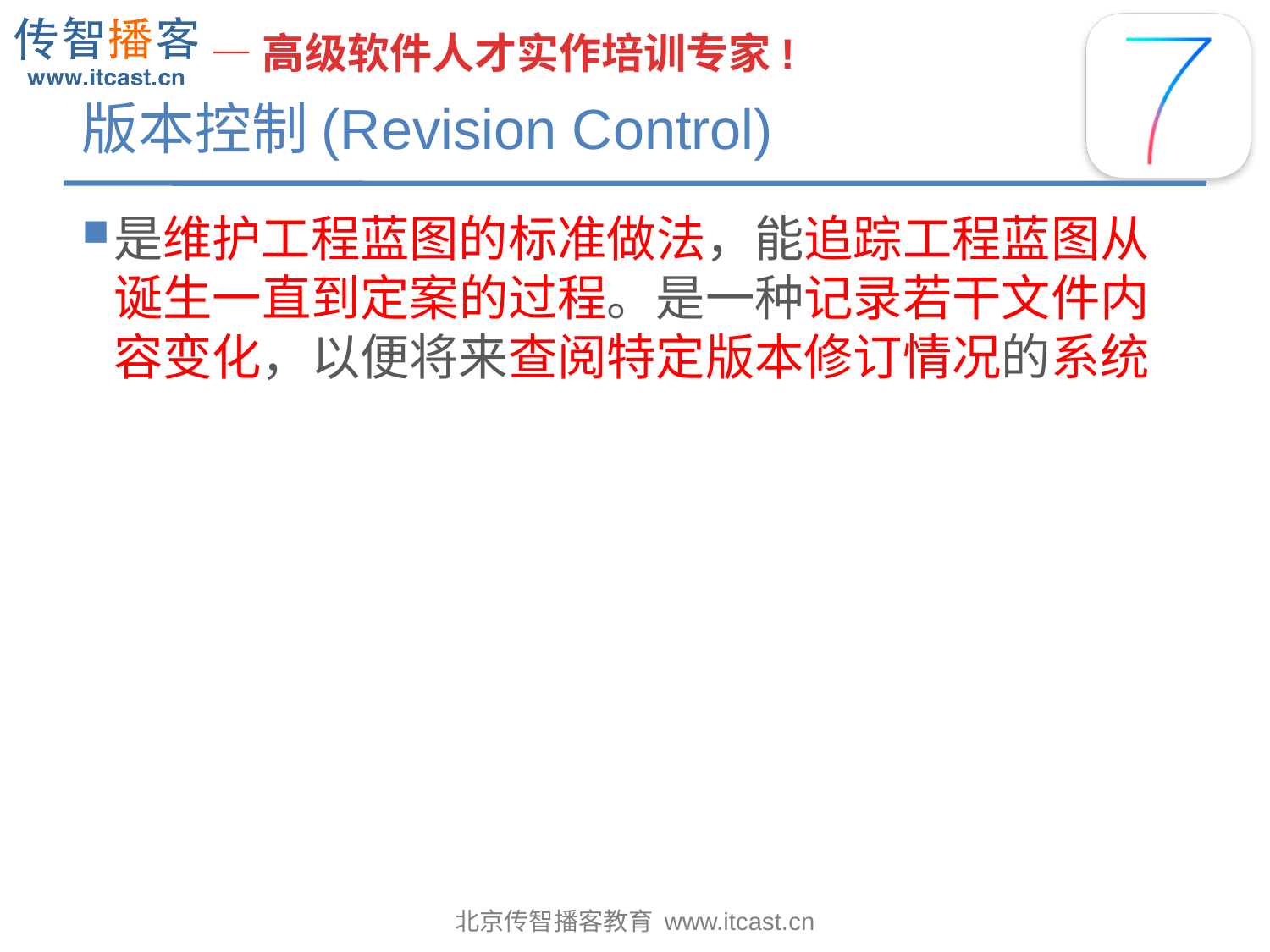

# 版本控制(Revision Control)
是维护工程蓝图的标准做法，能追踪工程蓝图从诞生一直到定案的过程。是一种记录若干文件内容变化，以便将来查阅特定版本修订情况的系统